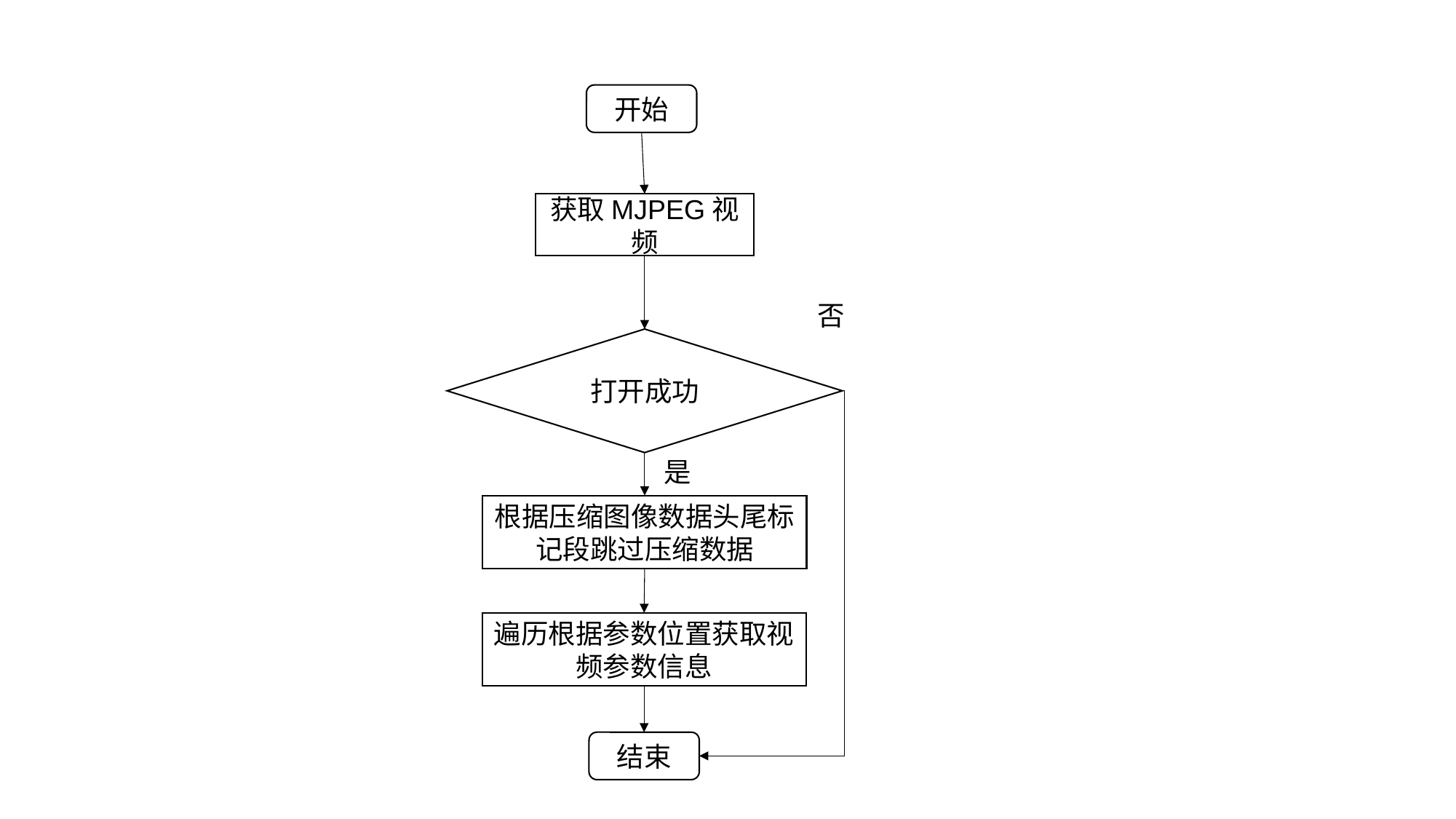

开始
获取MJPEG视频
否
打开成功
是
根据压缩图像数据头尾标记段跳过压缩数据
遍历根据参数位置获取视频参数信息
结束